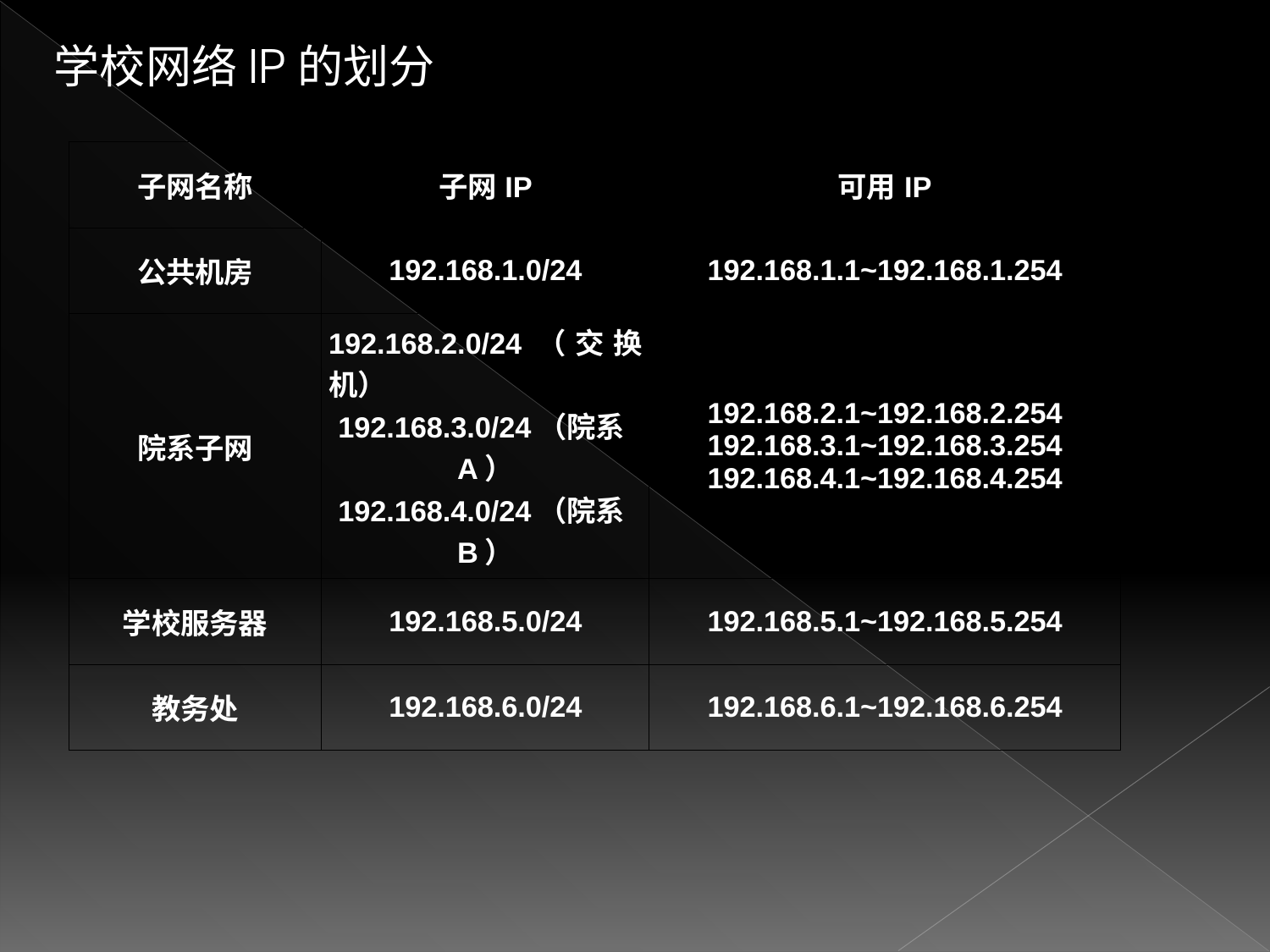

学校网络IP的划分
| 子网名称 | 子网IP | 可用IP |
| --- | --- | --- |
| 公共机房 | 192.168.1.0/24 | 192.168.1.1~192.168.1.254 |
| 院系子网 | 192.168.2.0/24（交换机） 192.168.3.0/24（院系A） 192.168.4.0/24（院系B） | 192.168.2.1~192.168.2.254 192.168.3.1~192.168.3.254 192.168.4.1~192.168.4.254 |
| 学校服务器 | 192.168.5.0/24 | 192.168.5.1~192.168.5.254 |
| 教务处 | 192.168.6.0/24 | 192.168.6.1~192.168.6.254 |
6